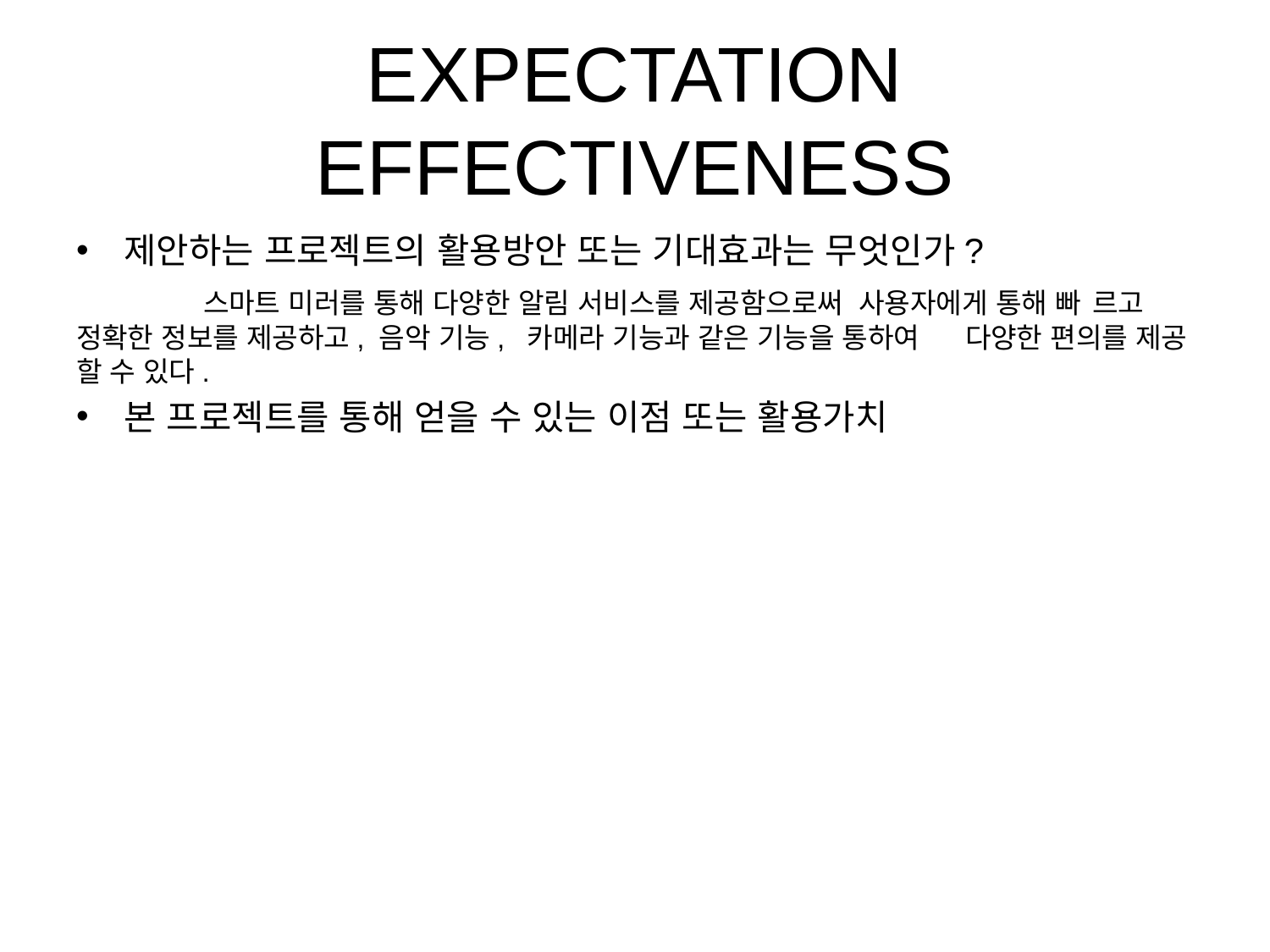

# EXPECTATION EFFECTIVENESS
제안하는 프로젝트의 활용방안 또는 기대효과는 무엇인가?
	스마트 미러를 통해 다양한 알림 서비스를 제공함으로써  사용자에게 통해 빠	르고 정확한 정보를 제공하고, 음악 기능,  카메라 기능과 같은 기능을 통하여 	다양한 편의를 제공 할 수 있다.
본 프로젝트를 통해 얻을 수 있는 이점 또는 활용가치